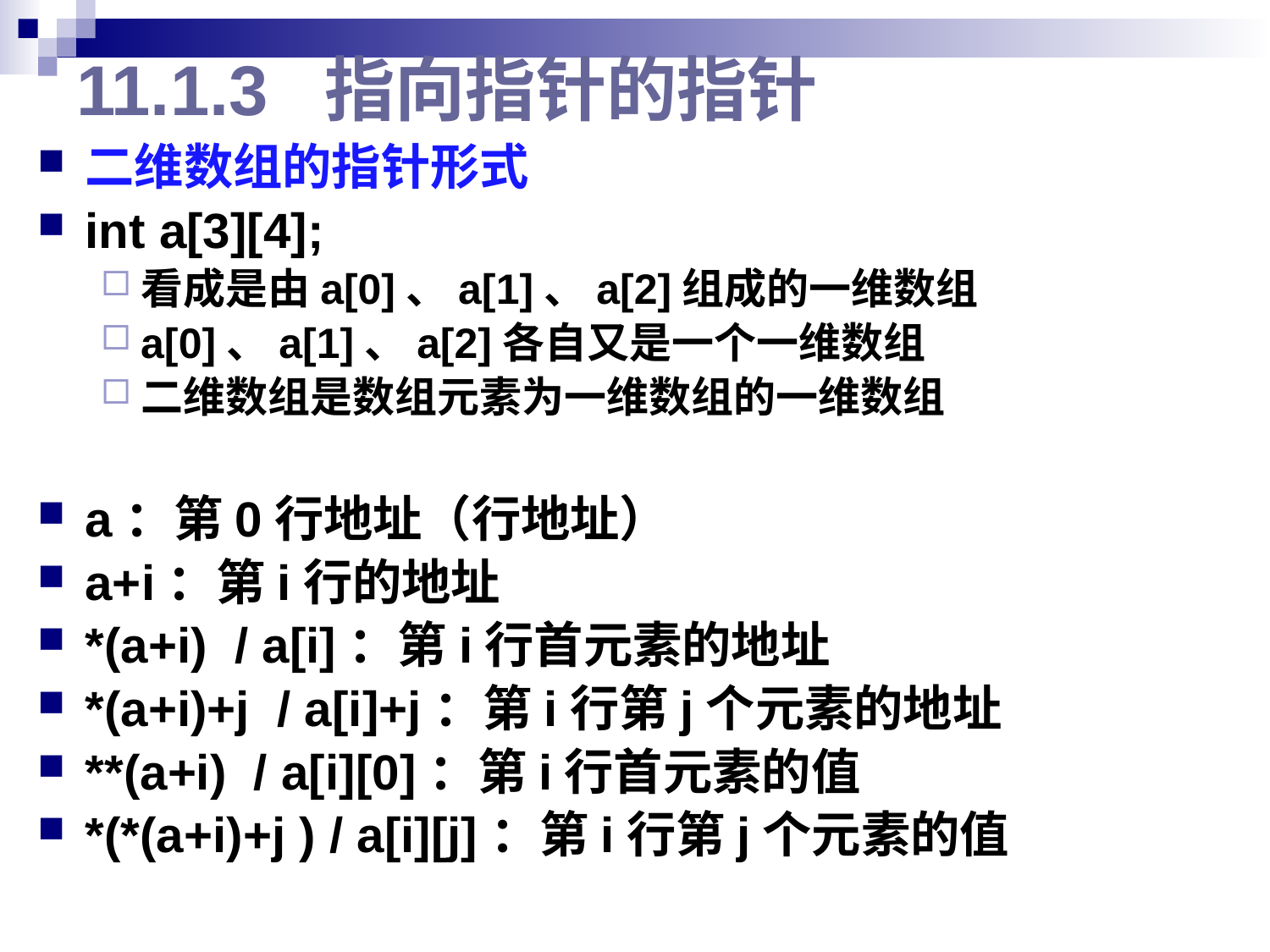

# 11.1.3  指向指针的指针
二维数组的指针形式
int a[3][4];
看成是由a[0]、a[1]、a[2]组成的一维数组
a[0]、a[1]、a[2]各自又是一个一维数组
二维数组是数组元素为一维数组的一维数组

a：第0行地址（行地址）
a+i：第i行的地址
*(a+i)  / a[i]：第i行首元素的地址
*(a+i)+j  / a[i]+j：第i行第j个元素的地址
**(a+i)  / a[i][0]：第i行首元素的值
*(*(a+i)+j ) / a[i][j]：第i行第j个元素的值